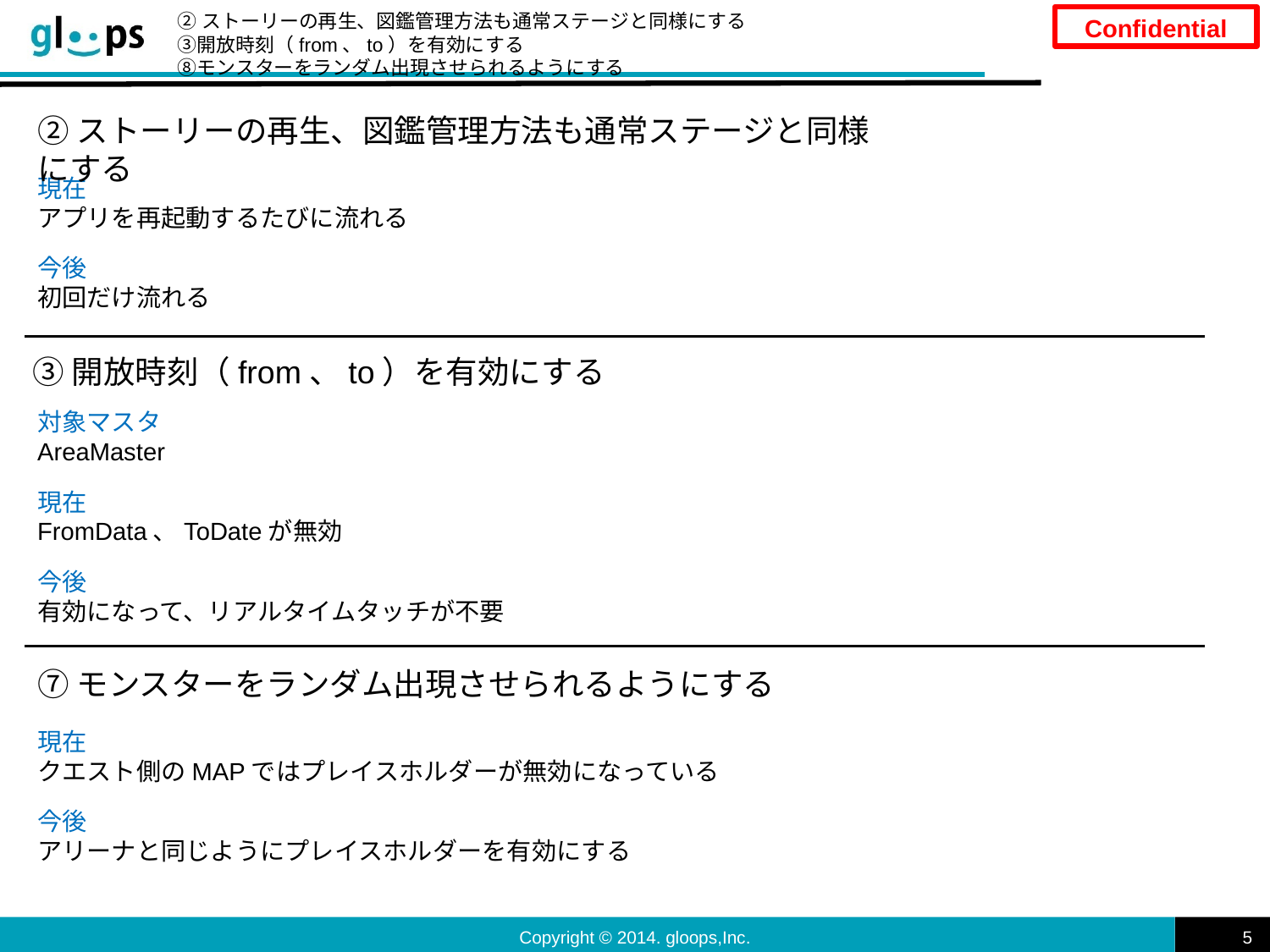

# ②ストーリーの再生、図鑑管理方法も通常ステージと同様にする ③開放時刻（from、to）を有効にする ⑧モンスターをランダム出現させられるようにする
②ストーリーの再生、図鑑管理方法も通常ステージと同様にする
現在
アプリを再起動するたびに流れる
今後
初回だけ流れる
③開放時刻（from、to）を有効にする
対象マスタ
AreaMaster
現在
FromData、ToDateが無効
今後
有効になって、リアルタイムタッチが不要
⑦モンスターをランダム出現させられるようにする
現在
クエスト側のMAPではプレイスホルダーが無効になっている
今後
アリーナと同じようにプレイスホルダーを有効にする
Copyright © 2014. gloops,Inc.
5